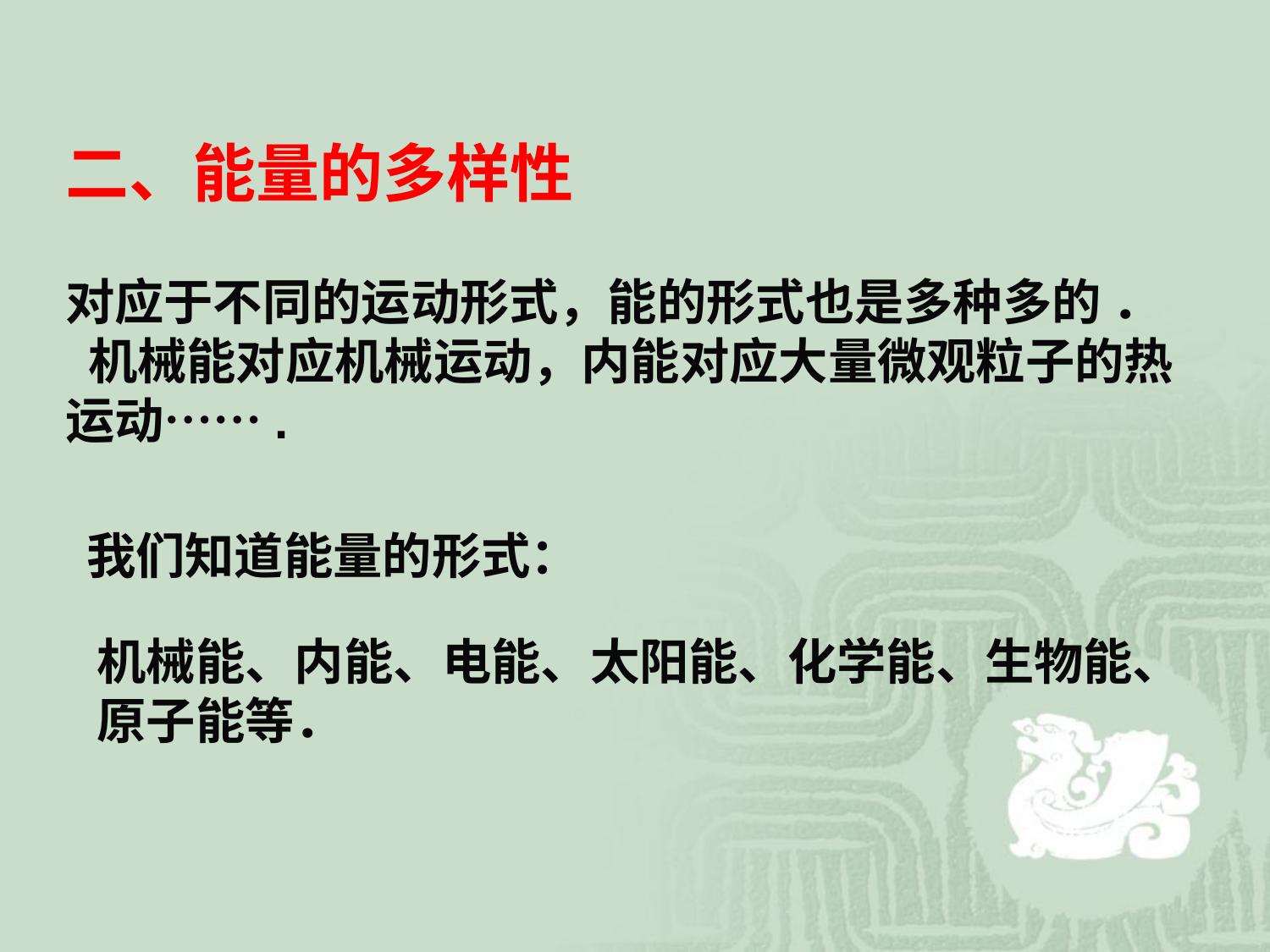

二、能量的多样性
对应于不同的运动形式，能的形式也是多种多的 ．
 机械能对应机械运动，内能对应大量微观粒子的热运动…….
我们知道能量的形式：
机械能、内能、电能、太阳能、化学能、生物能、原子能等．